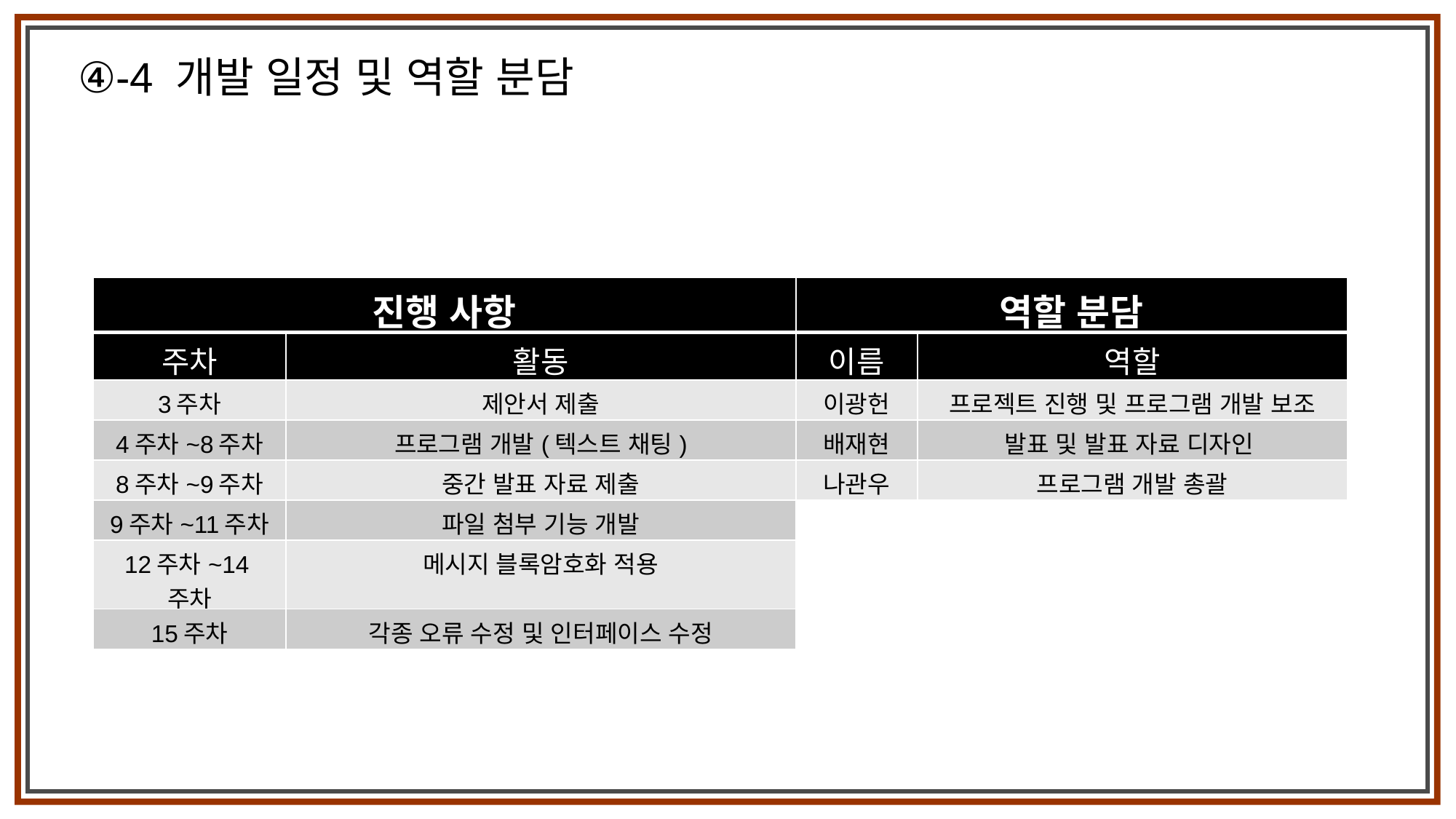

④-4 개발 일정 및 역할 분담
| 진행 사항 |  |
| --- | --- |
| 주차 | 활동 |
| 3주차 | 제안서 제출 |
| 4주차~8주차 | 프로그램 개발(텍스트 채팅) |
| 8주차~9주차 | 중간 발표 자료 제출 |
| 9주차~11주차 | 파일 첨부 기능 개발 |
| 12주차~14주차 | 메시지 블록암호화 적용 |
| 15주차 | 각종 오류 수정 및 인터페이스 수정 |
| 역할 분담 |  |
| --- | --- |
| 이름 | 역할 |
| 이광헌 | 프로젝트 진행 및 프로그램 개발 보조 |
| 배재현 | 발표 및 발표 자료 디자인 |
| 나관우 | 프로그램 개발 총괄 |